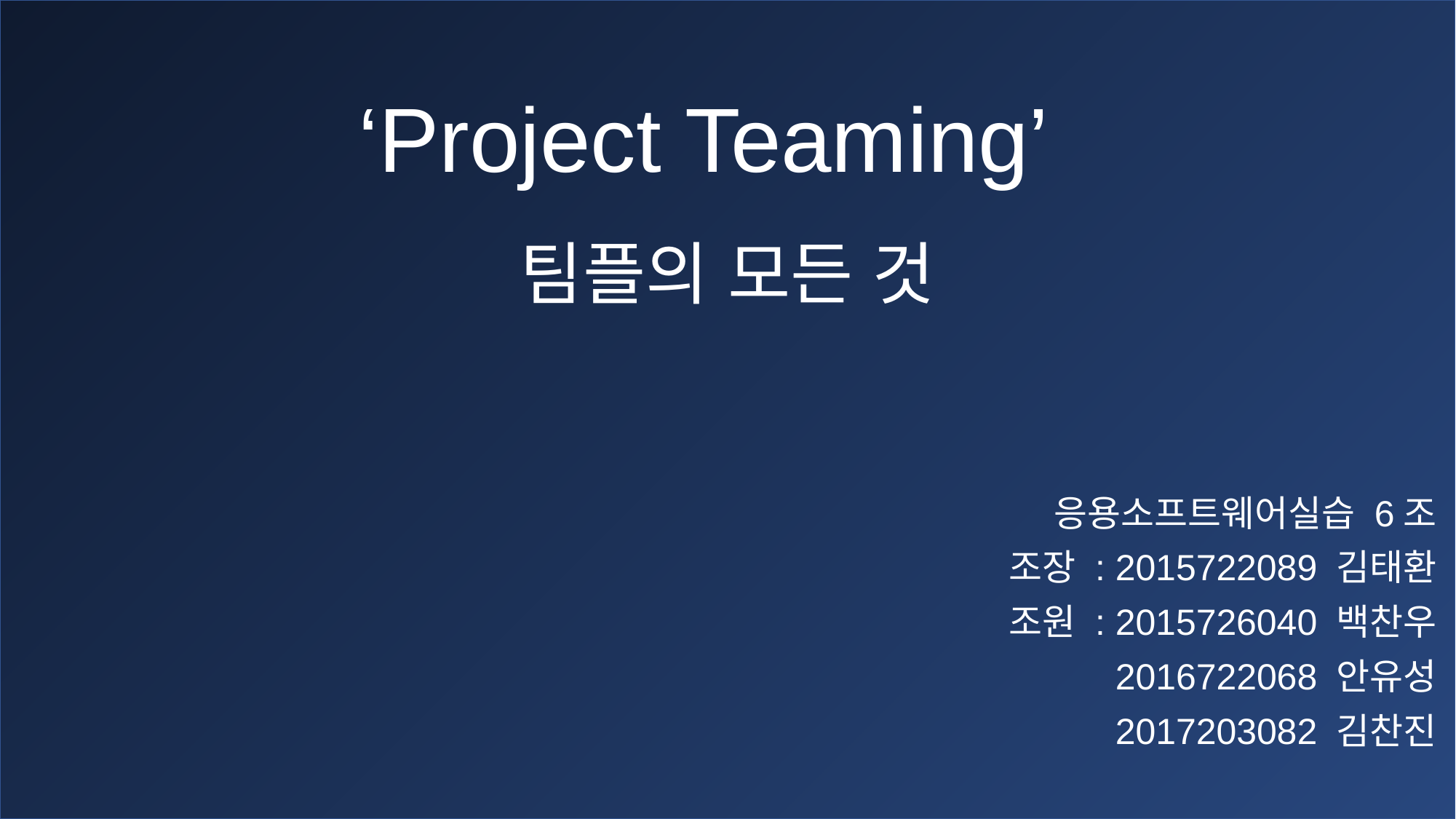

# ‘Project Teaming’

팀플의 모든 것
응용소프트웨어실습 6조
조장 : 2015722089 김태환
조원 : 2015726040 백찬우
         2016722068 안유성
2017203082 김찬진